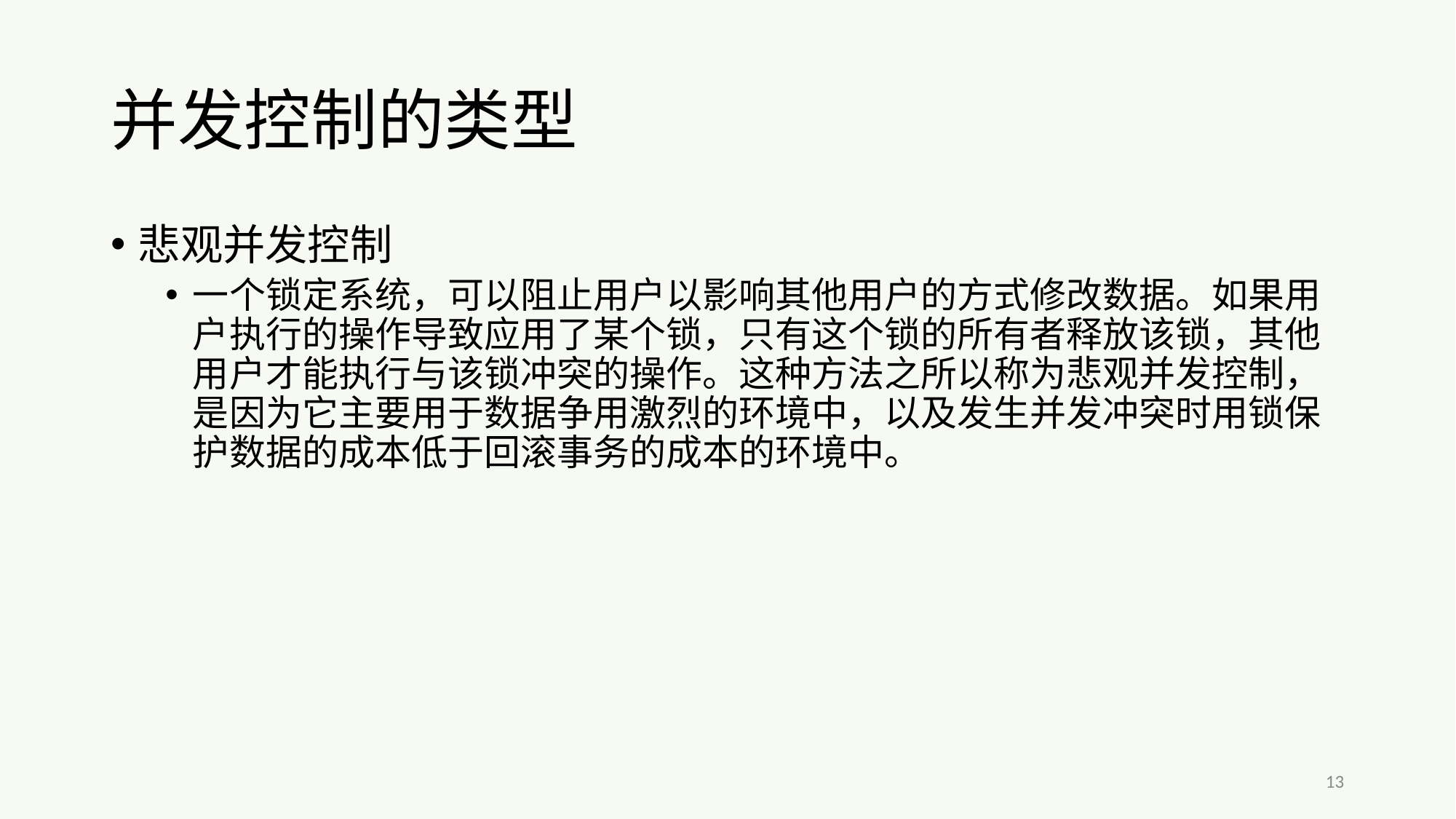

# 并发控制的类型
悲观并发控制
一个锁定系统，可以阻止用户以影响其他用户的方式修改数据。如果用户执行的操作导致应用了某个锁，只有这个锁的所有者释放该锁，其他用户才能执行与该锁冲突的操作。这种方法之所以称为悲观并发控制，是因为它主要用于数据争用激烈的环境中，以及发生并发冲突时用锁保护数据的成本低于回滚事务的成本的环境中。

13